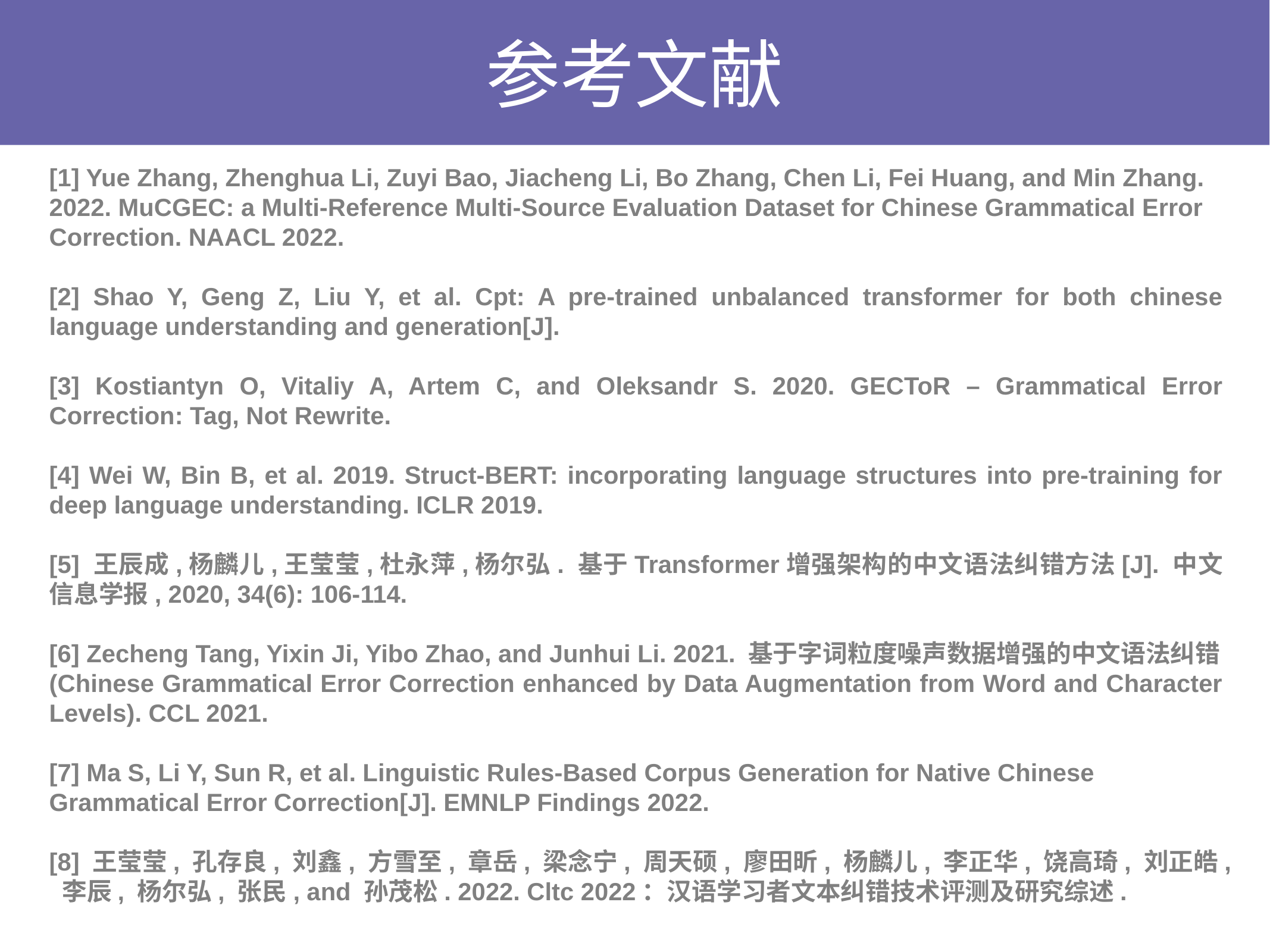

参考文献
[1] Yue Zhang, Zhenghua Li, Zuyi Bao, Jiacheng Li, Bo Zhang, Chen Li, Fei Huang, and Min Zhang. 2022. MuCGEC: a Multi-Reference Multi-Source Evaluation Dataset for Chinese Grammatical Error Correction. NAACL 2022.

[2] Shao Y, Geng Z, Liu Y, et al. Cpt: A pre-trained unbalanced transformer for both chinese language understanding and generation[J].

[3] Kostiantyn O, Vitaliy A, Artem C, and Oleksandr S. 2020. GECToR – Grammatical Error Correction: Tag, Not Rewrite.

[4] Wei W, Bin B, et al. 2019. Struct-BERT: incorporating language structures into pre-training for deep language understanding. ICLR 2019.

[5] 王辰成,杨麟儿,王莹莹,杜永萍,杨尔弘. 基于Transformer增强架构的中文语法纠错方法[J]. 中文信息学报, 2020, 34(6): 106-114.

[6] Zecheng Tang, Yixin Ji, Yibo Zhao, and Junhui Li. 2021. 基于字词粒度噪声数据增强的中文语法纠错(Chinese Grammatical Error Correction enhanced by Data Augmentation from Word and Character Levels). CCL 2021.

[7] Ma S, Li Y, Sun R, et al. Linguistic Rules-Based Corpus Generation for Native Chinese Grammatical Error Correction[J]. EMNLP Findings 2022.

[8] 王莹莹, 孔存良, 刘鑫, 方雪至, 章岳, 梁念宁, 周天硕, 廖田昕, 杨麟儿, 李正华, 饶高琦, 刘正皓, 李辰, 杨尔弘, 张民, and 孙茂松. 2022. Cltc 2022：汉语学习者文本纠错技术评测及研究综述.